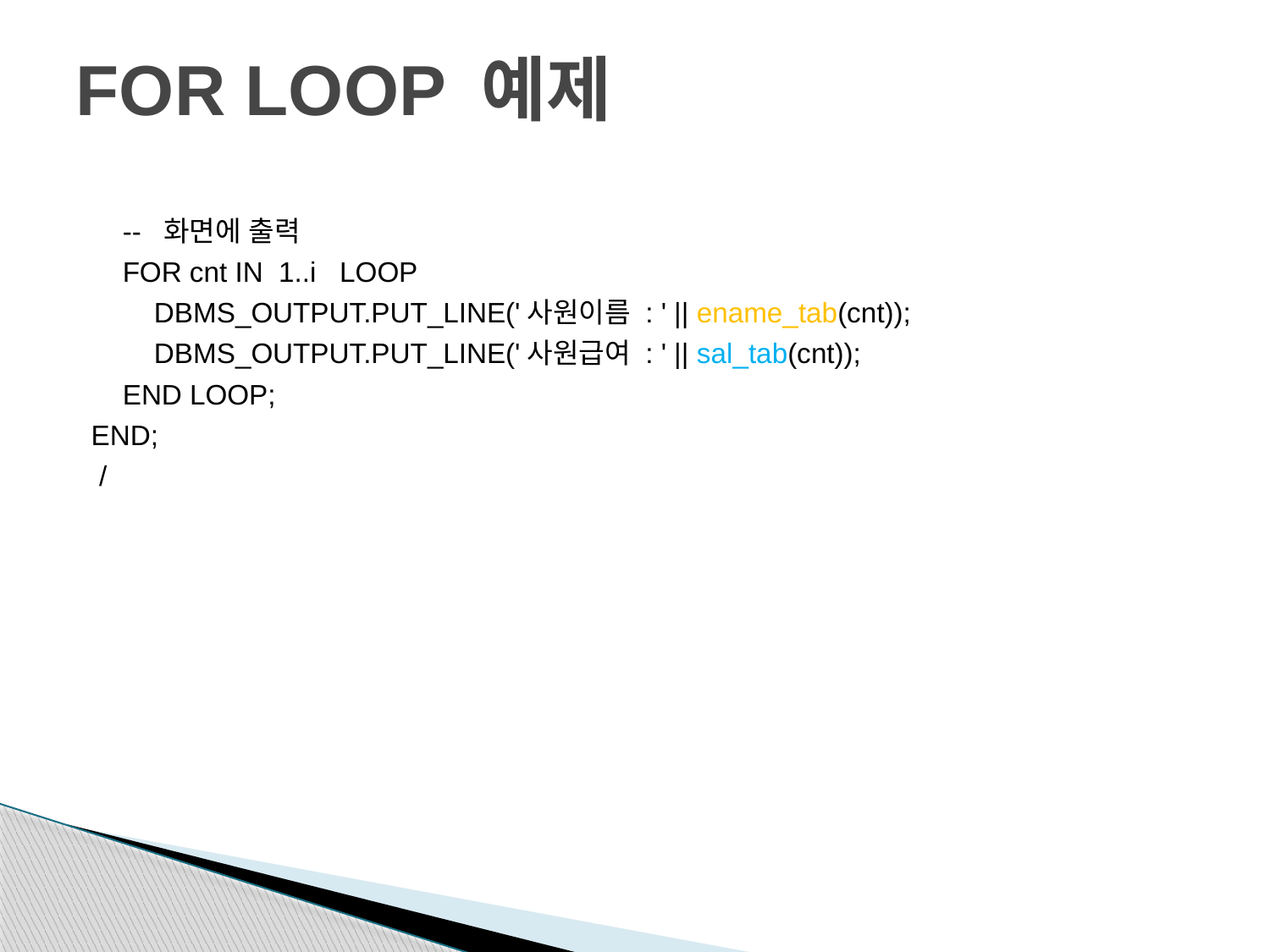

# FOR LOOP 예제

    --  화면에 출력
    FOR cnt IN  1..i   LOOP
        DBMS_OUTPUT.PUT_LINE('사원이름 : ' || ename_tab(cnt));
        DBMS_OUTPUT.PUT_LINE('사원급여 : ' || sal_tab(cnt));
    END LOOP;
END;
 /